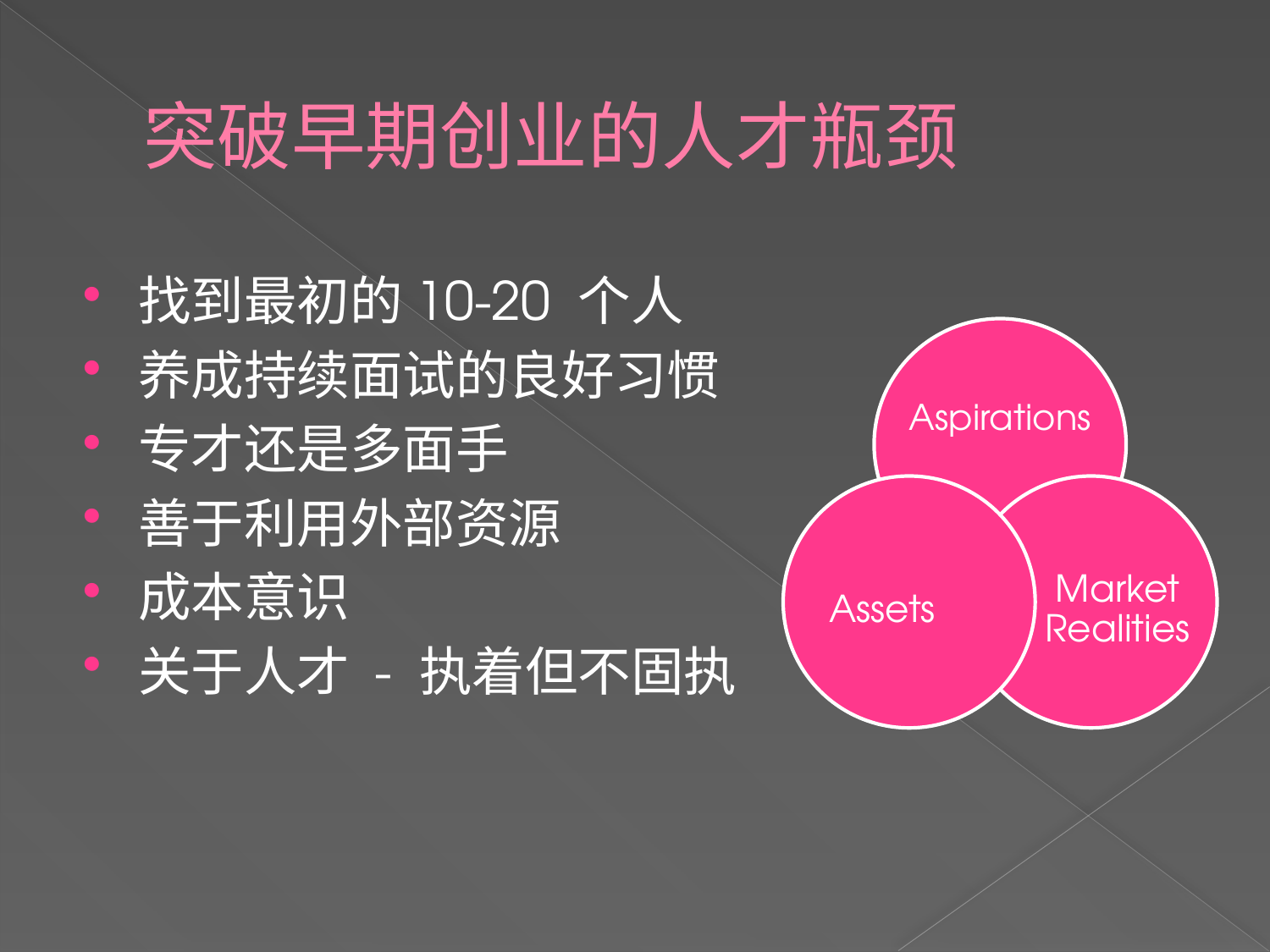

# 突破早期创业的人才瓶颈
找到最初的10-20 个人
养成持续面试的良好习惯
专才还是多面手
善于利用外部资源
成本意识
关于人才 - 执着但不固执

Aspirations

Assets

Market Realities